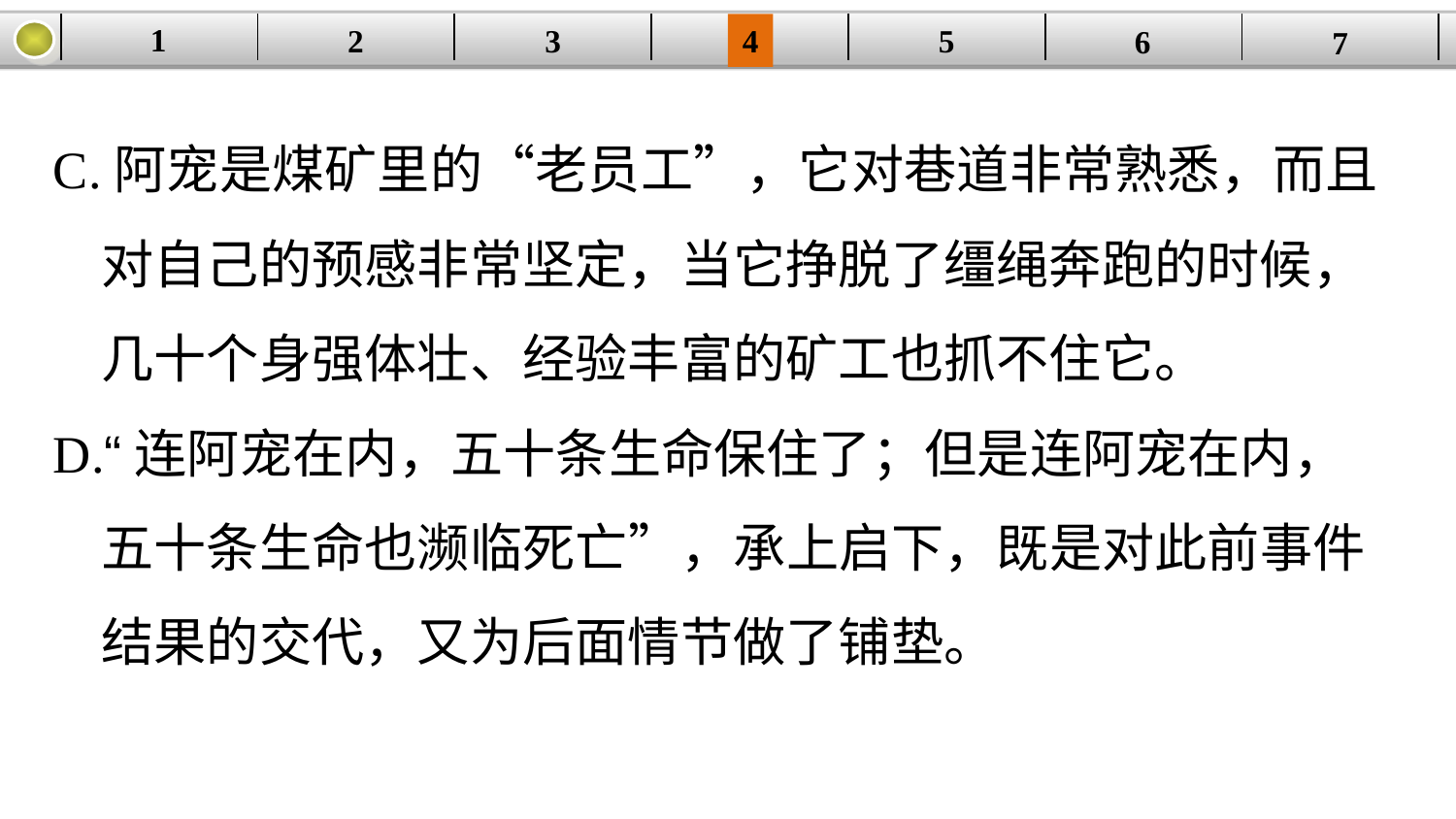

1
5
3
2
|  |  |  |  |  |  |  |
| --- | --- | --- | --- | --- | --- | --- |
4
6
7

C.阿宠是煤矿里的“老员工”，它对巷道非常熟悉，而且
   对自己的预感非常坚定，当它挣脱了缰绳奔跑的时候，
   几十个身强体壮、经验丰富的矿工也抓不住它。
D.“连阿宠在内，五十条生命保住了；但是连阿宠在内，
   五十条生命也濒临死亡”，承上启下，既是对此前事件
   结果的交代，又为后面情节做了铺垫。